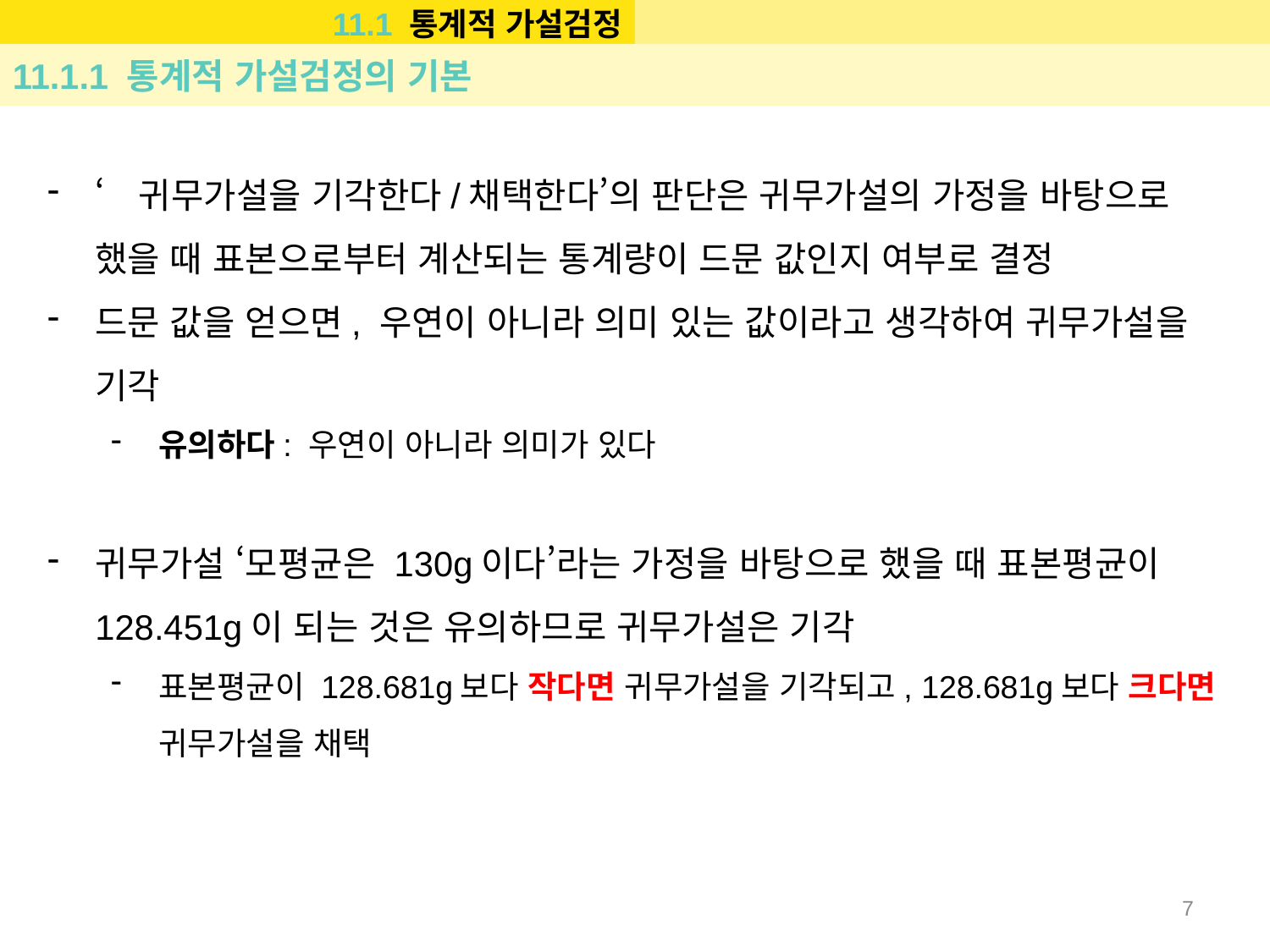

11.1 통계적 가설검정

11.1.1 통계적 가설검정의 기본
‘귀무가설을 기각한다/채택한다’의 판단은 귀무가설의 가정을 바탕으로 했을 때 표본으로부터 계산되는 통계량이 드문 값인지 여부로 결정
드문 값을 얻으면, 우연이 아니라 의미 있는 값이라고 생각하여 귀무가설을 기각
유의하다: 우연이 아니라 의미가 있다

귀무가설 ‘모평균은 130g이다’라는 가정을 바탕으로 했을 때 표본평균이 128.451g이 되는 것은 유의하므로 귀무가설은 기각
표본평균이 128.681g보다 작다면 귀무가설을 기각되고, 128.681g보다 크다면 귀무가설을 채택
7